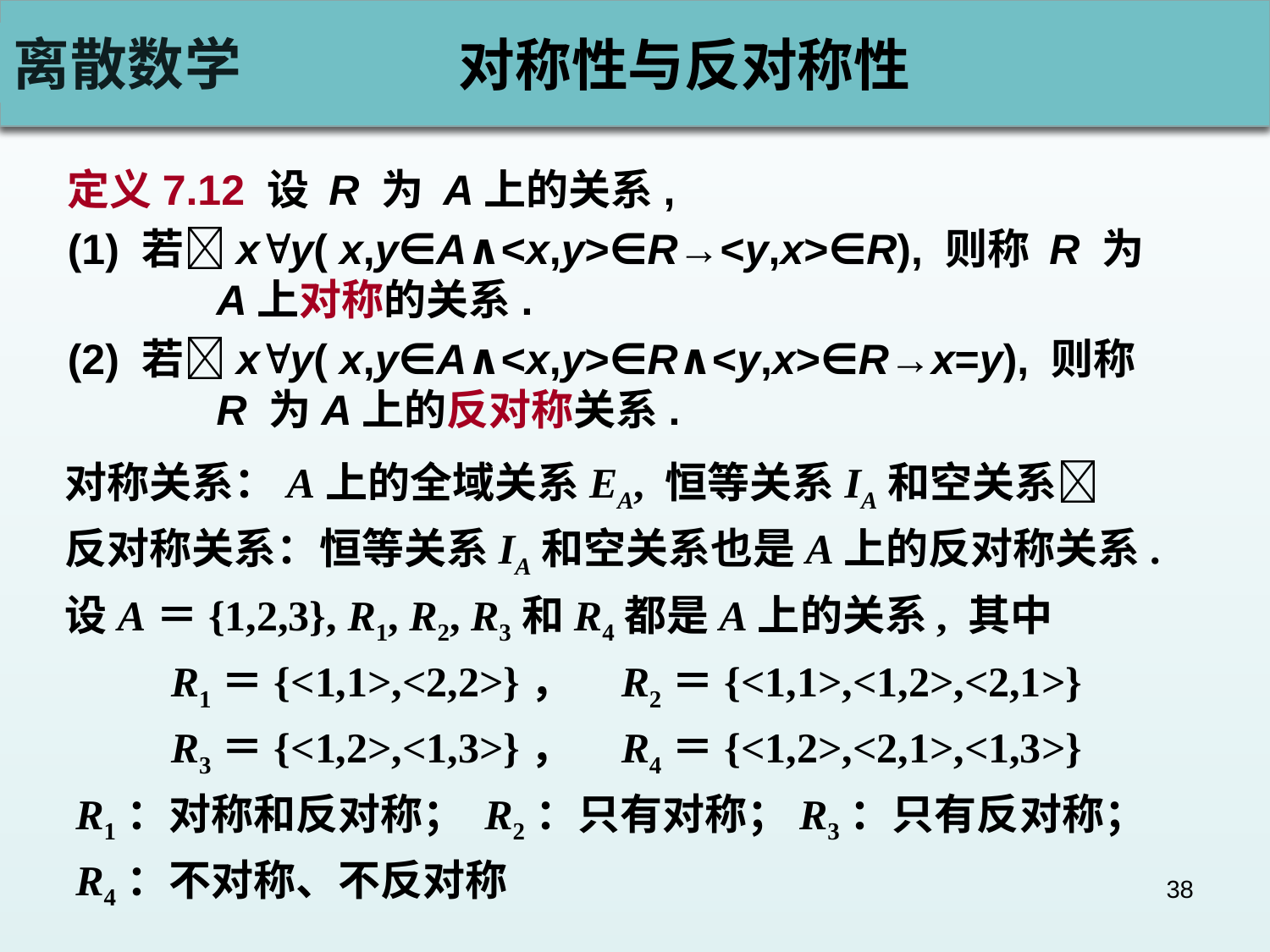

# 对称性与反对称性
定义7.12 设 R 为 A上的关系,
(1) 若∀x∀y( x,y∈A∧<x,y>∈R→<y,x>∈R), 则称 R 为 A上对称的关系.
(2) 若∀x∀y( x,y∈A∧<x,y>∈R∧<y,x>∈R→x=y), 则称 R 为A上的反对称关系.
对称关系：A上的全域关系EA, 恒等关系IA和空关系∅
反对称关系：恒等关系IA和空关系也是A上的反对称关系.
设A＝{1,2,3}, R1, R2, R3和R4都是A上的关系, 其中
          R1＝{<1,1>,<2,2>}，    R2＝{<1,1>,<1,2>,<2,1>}
          R3＝{<1,2>,<1,3>}，    R4＝{<1,2>,<2,1>,<1,3>}
 R1：对称和反对称； R2：只有对称；R3：只有反对称；
 R4：不对称、不反对称
38